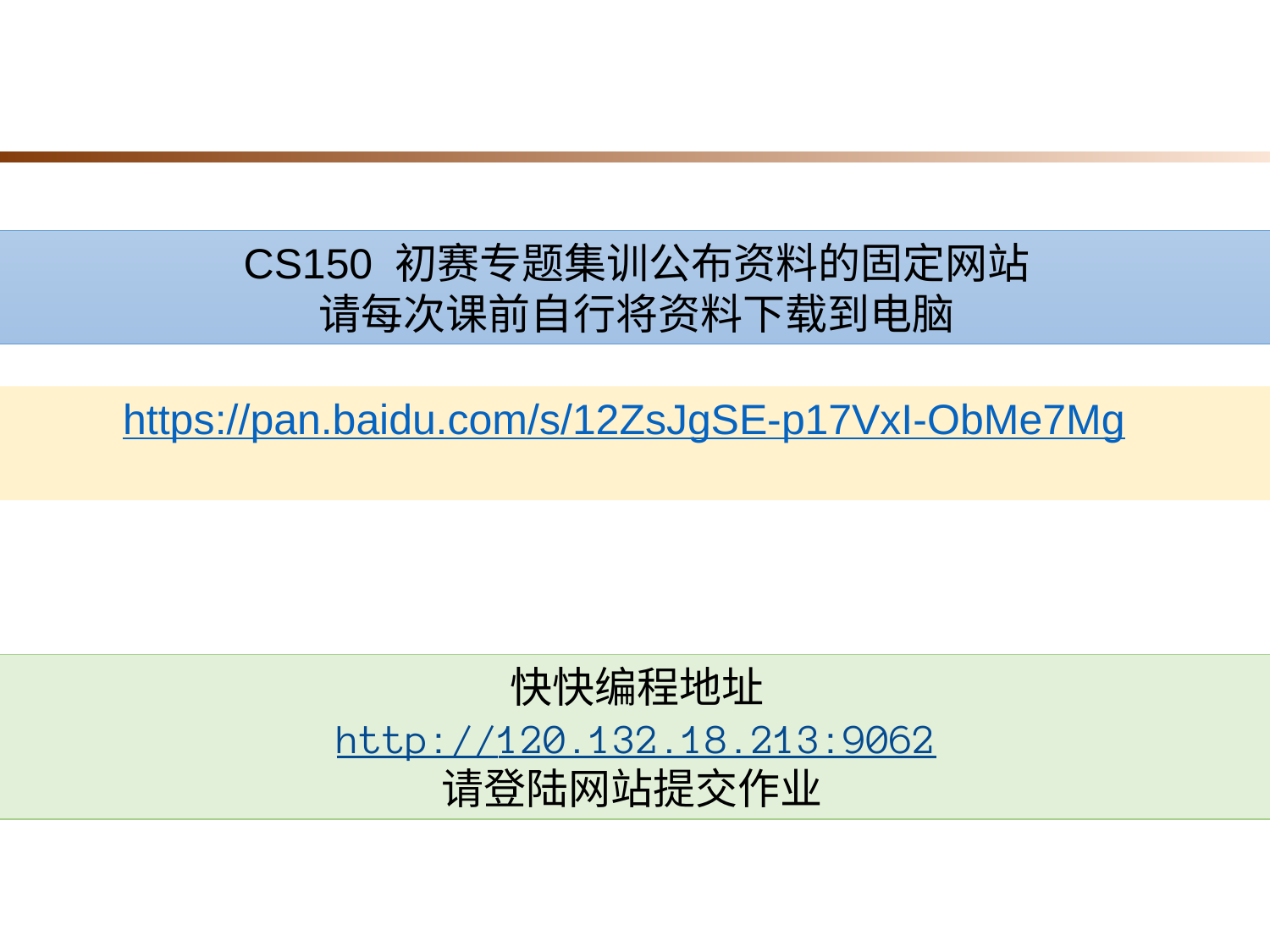

CS150 初赛专题集训公布资料的固定网站
请每次课前自行将资料下载到电脑
https://pan.baidu.com/s/12ZsJgSE-p17VxI-ObMe7Mg

快快编程地址
http://120.132.18.213:9062
请登陆网站提交作业